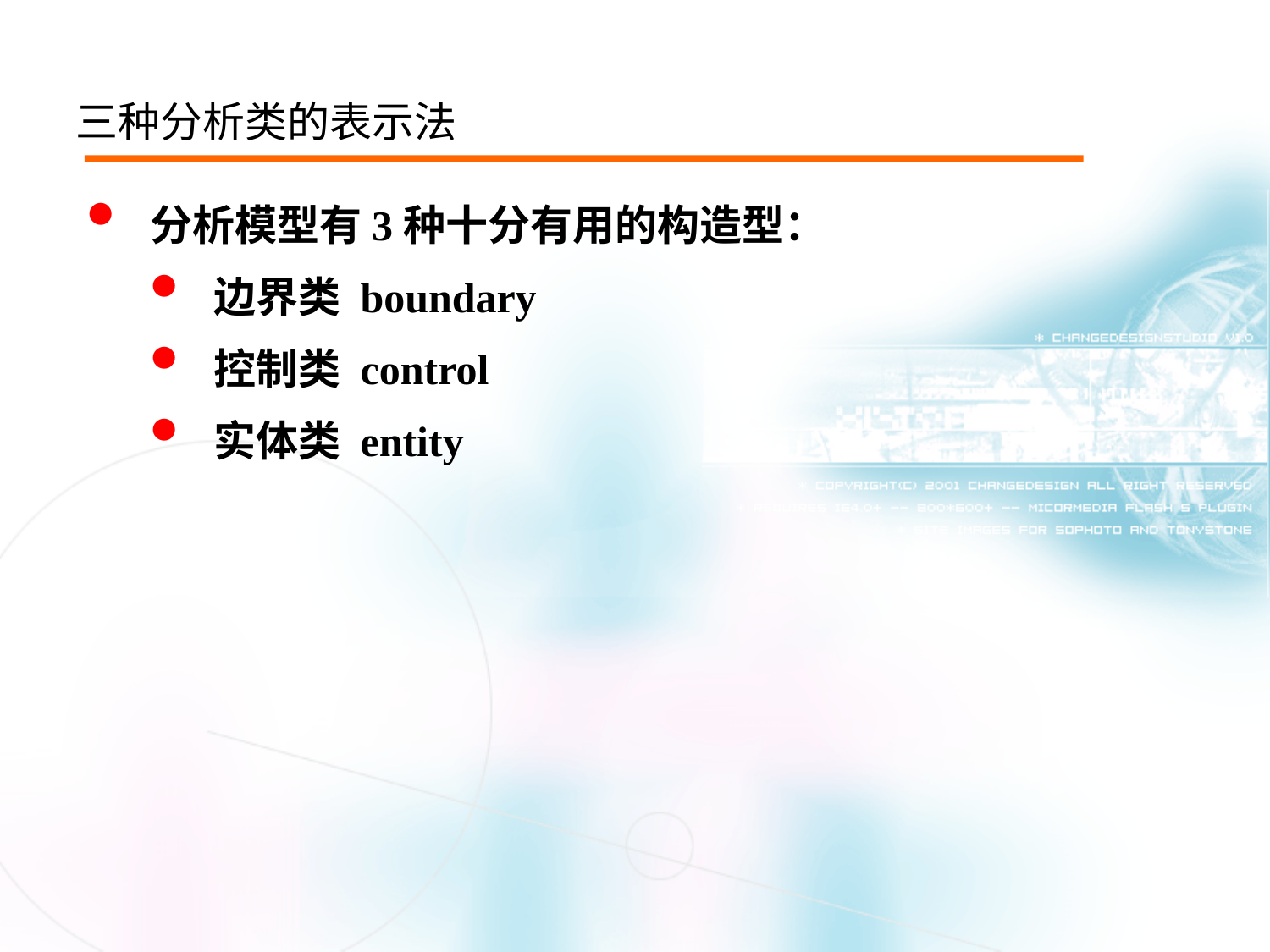

三种分析类的表示法
分析模型有3种十分有用的构造型：
边界类 boundary
控制类 control
实体类 entity